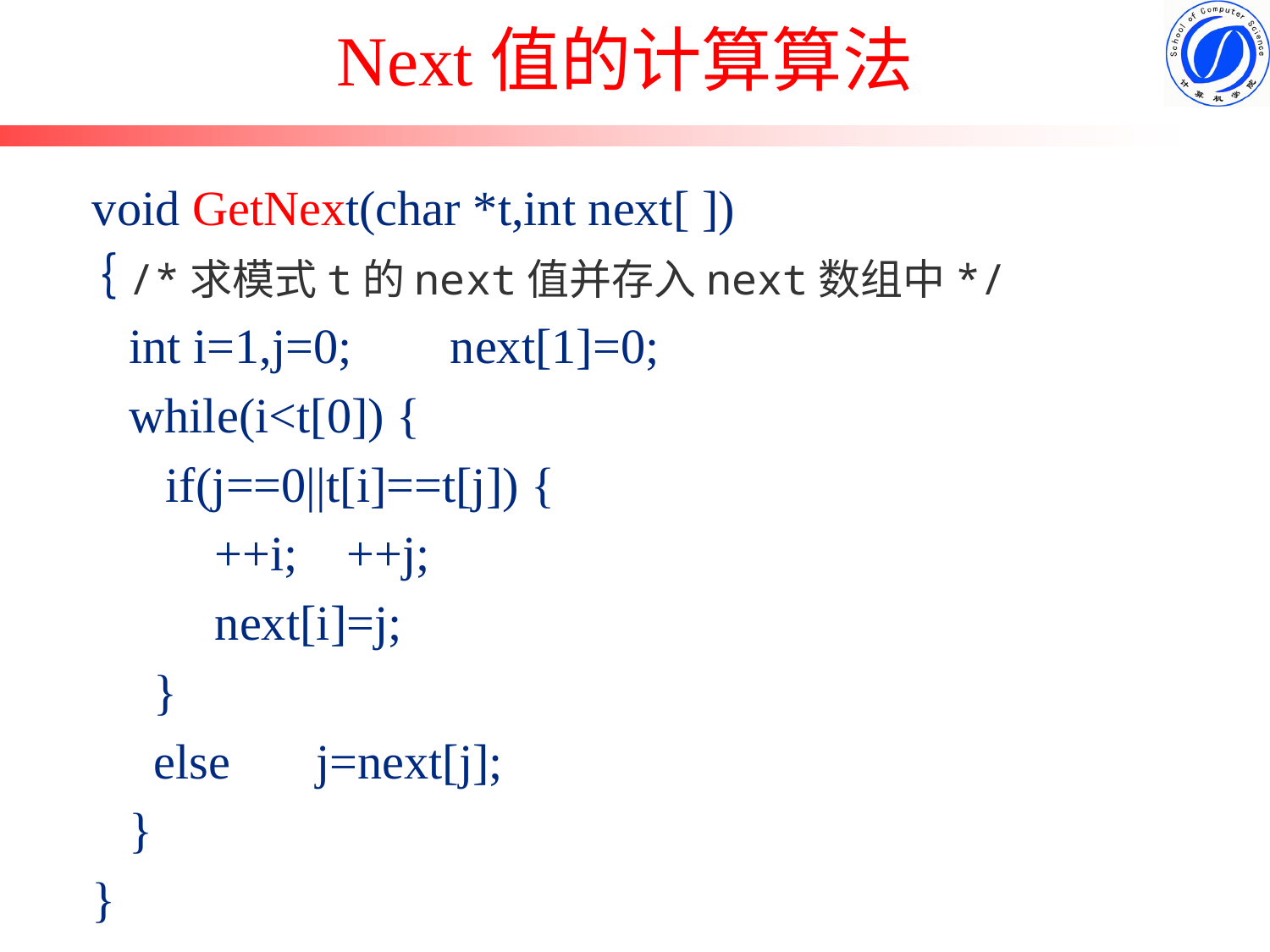

# Next值的计算算法
  void GetNext(char *t,int next[ ])
｛/*求模式t的next值并存入next数组中*/
     int i=1,j=0;        next[1]=0;
     while(i<t[0]) {
        if(j==0||t[i]==t[j]) {
            ++i;    ++j;
            next[i]=j;
       }
       else       j=next[j];
     }
  }